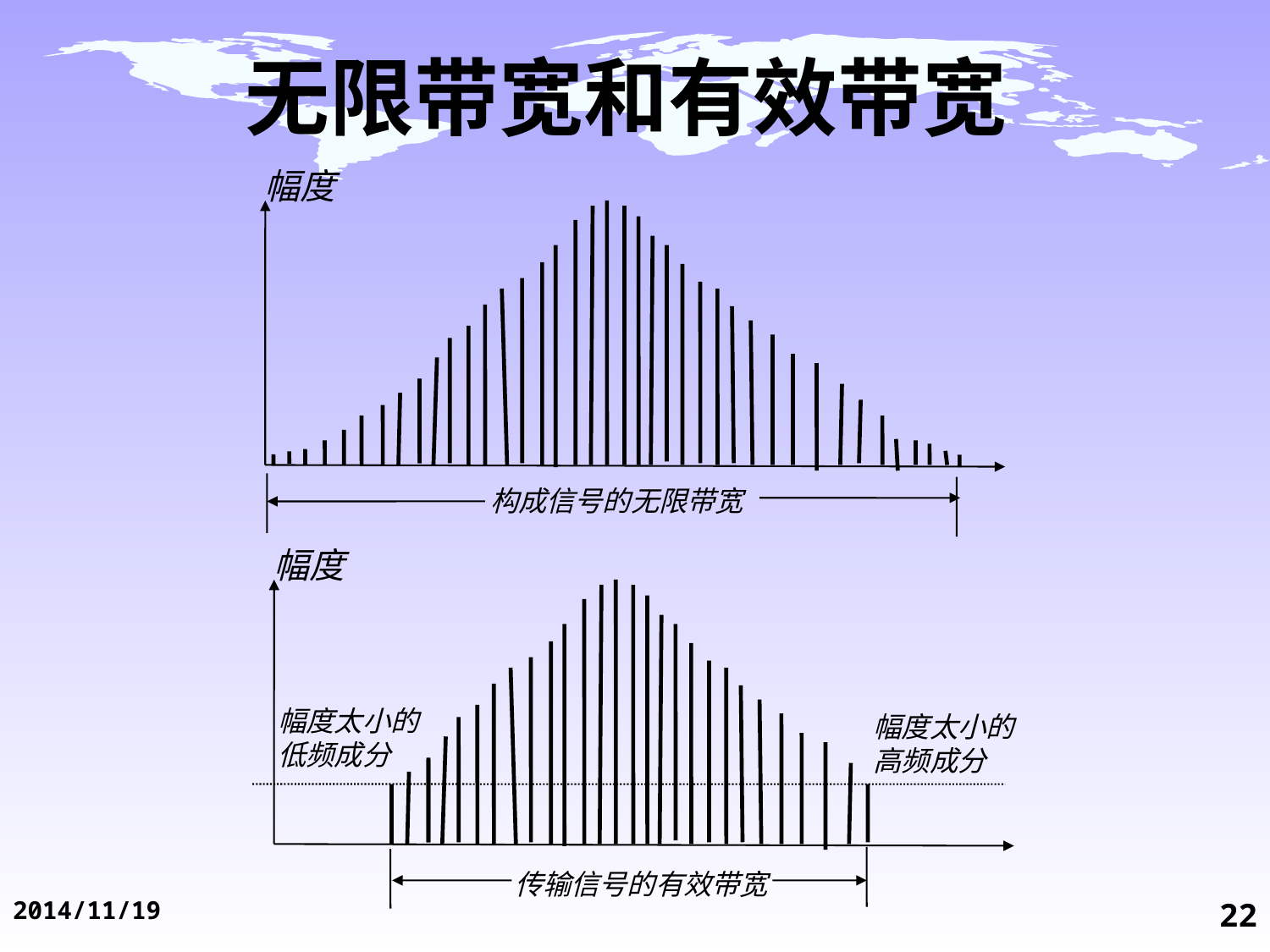

# 无限带宽和有效带宽
幅度

构成信号的无限带宽

幅度

幅度太小的
低频成分

幅度太小的
高频成分

传输信号的有效带宽

2014/11/19
22